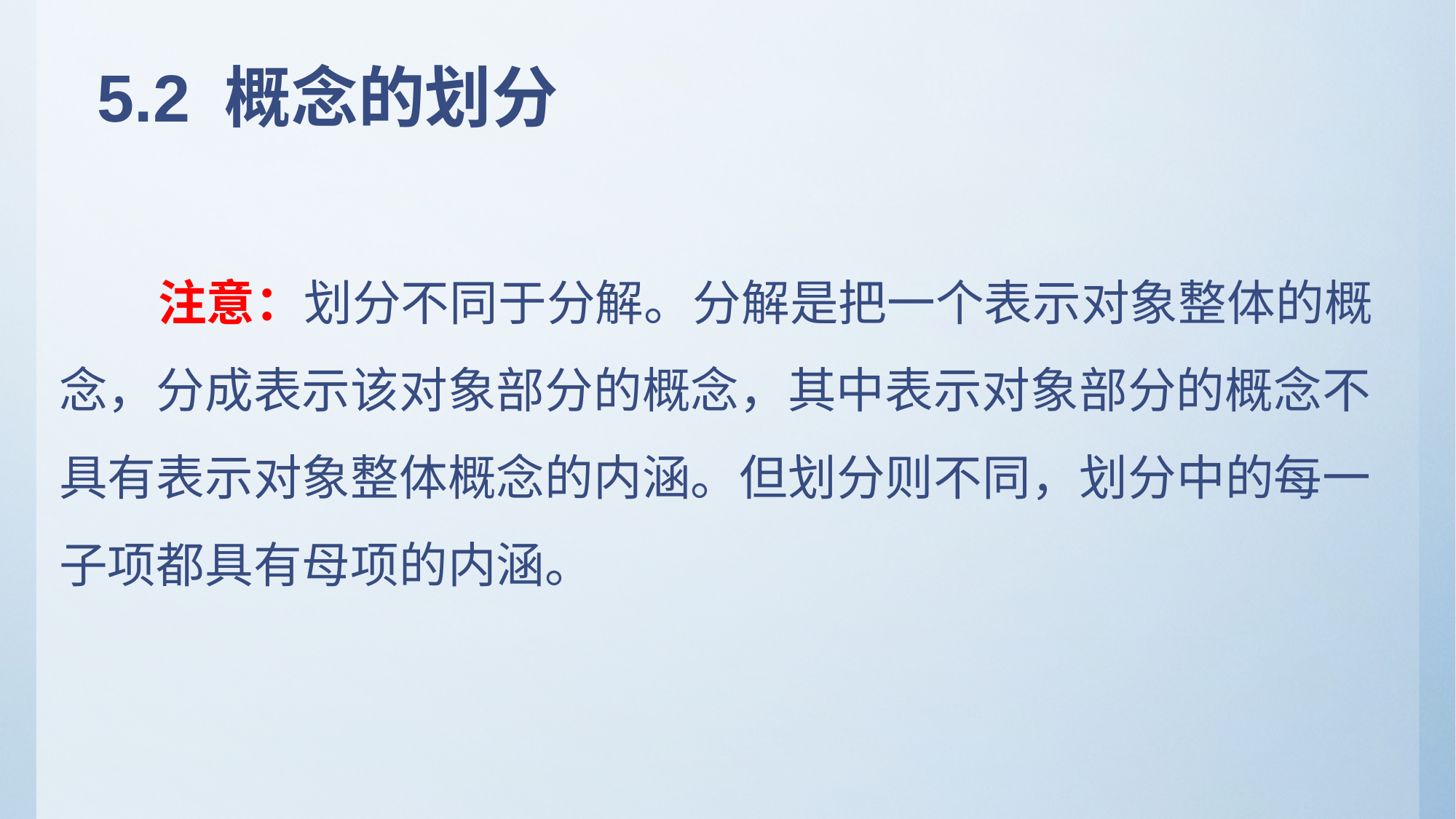

# 5.2 概念的划分
        注意：划分不同于分解。分解是把一个表示对象整体的概念，分成表示该对象部分的概念，其中表示对象部分的概念不具有表示对象整体概念的内涵。但划分则不同，划分中的每一子项都具有母项的内涵。